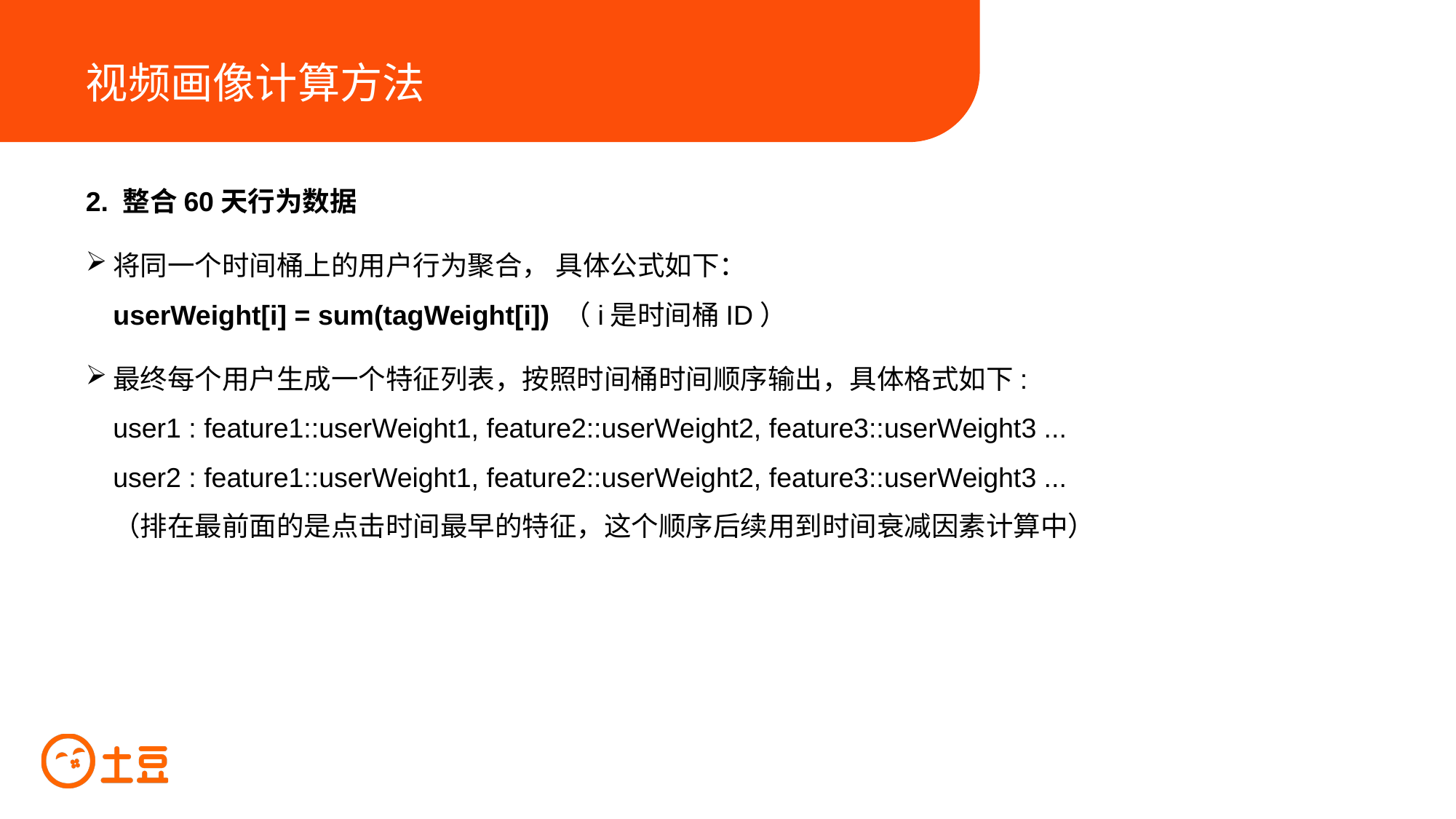

视频画像计算方法

2. 整合60天行为数据
将同一个时间桶上的用户行为聚合， 具体公式如下：
userWeight[i] = sum(tagWeight[i]) （i是时间桶ID）
最终每个用户生成一个特征列表，按照时间桶时间顺序输出，具体格式如下:
user1 : feature1::userWeight1, feature2::userWeight2, feature3::userWeight3 ...
user2 : feature1::userWeight1, feature2::userWeight2, feature3::userWeight3 ...
（排在最前面的是点击时间最早的特征，这个顺序后续用到时间衰减因素计算中）